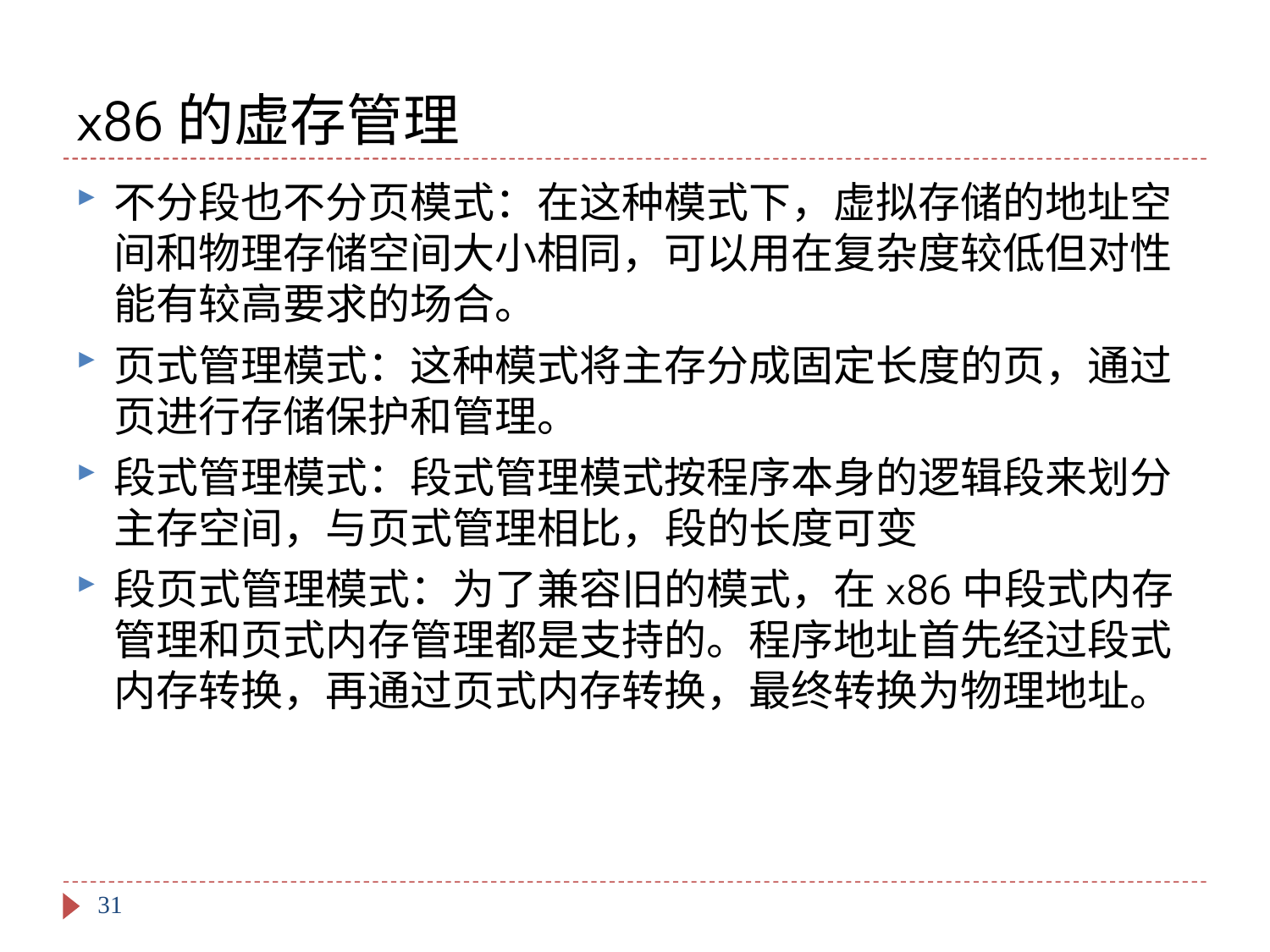

# x86的虚存管理
不分段也不分页模式：在这种模式下，虚拟存储的地址空间和物理存储空间大小相同，可以用在复杂度较低但对性能有较高要求的场合。
页式管理模式：这种模式将主存分成固定长度的页，通过页进行存储保护和管理。
段式管理模式：段式管理模式按程序本身的逻辑段来划分主存空间，与页式管理相比，段的长度可变
段页式管理模式：为了兼容旧的模式，在x86中段式内存管理和页式内存管理都是支持的。程序地址首先经过段式内存转换，再通过页式内存转换，最终转换为物理地址。
31